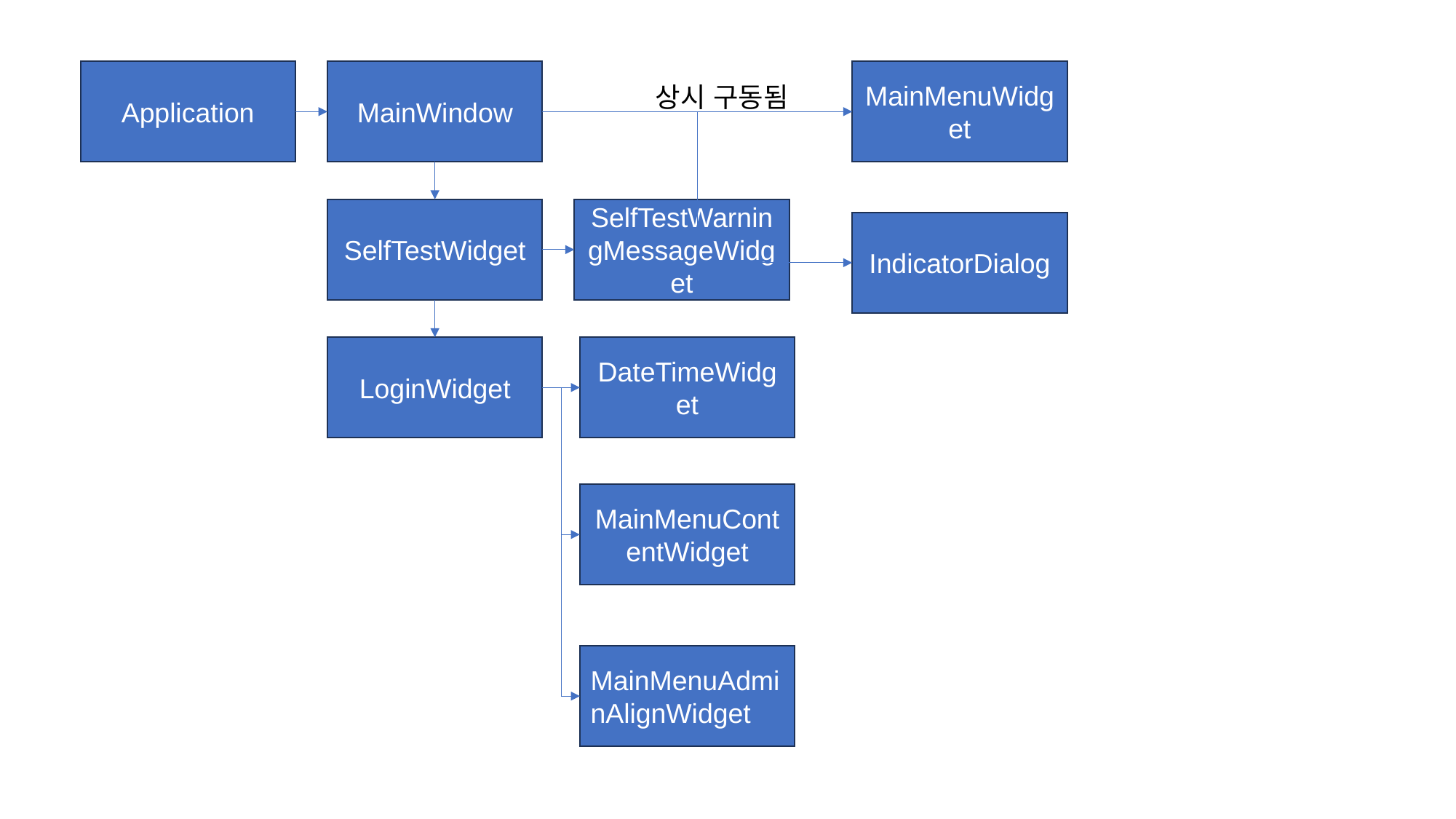

Application
MainWindow
MainMenuWidget
상시 구동됨
SelfTestWidget
SelfTestWarningMessageWidget
IndicatorDialog
LoginWidget
DateTimeWidget
MainMenuContentWidget
MainMenuAdminAlignWidget